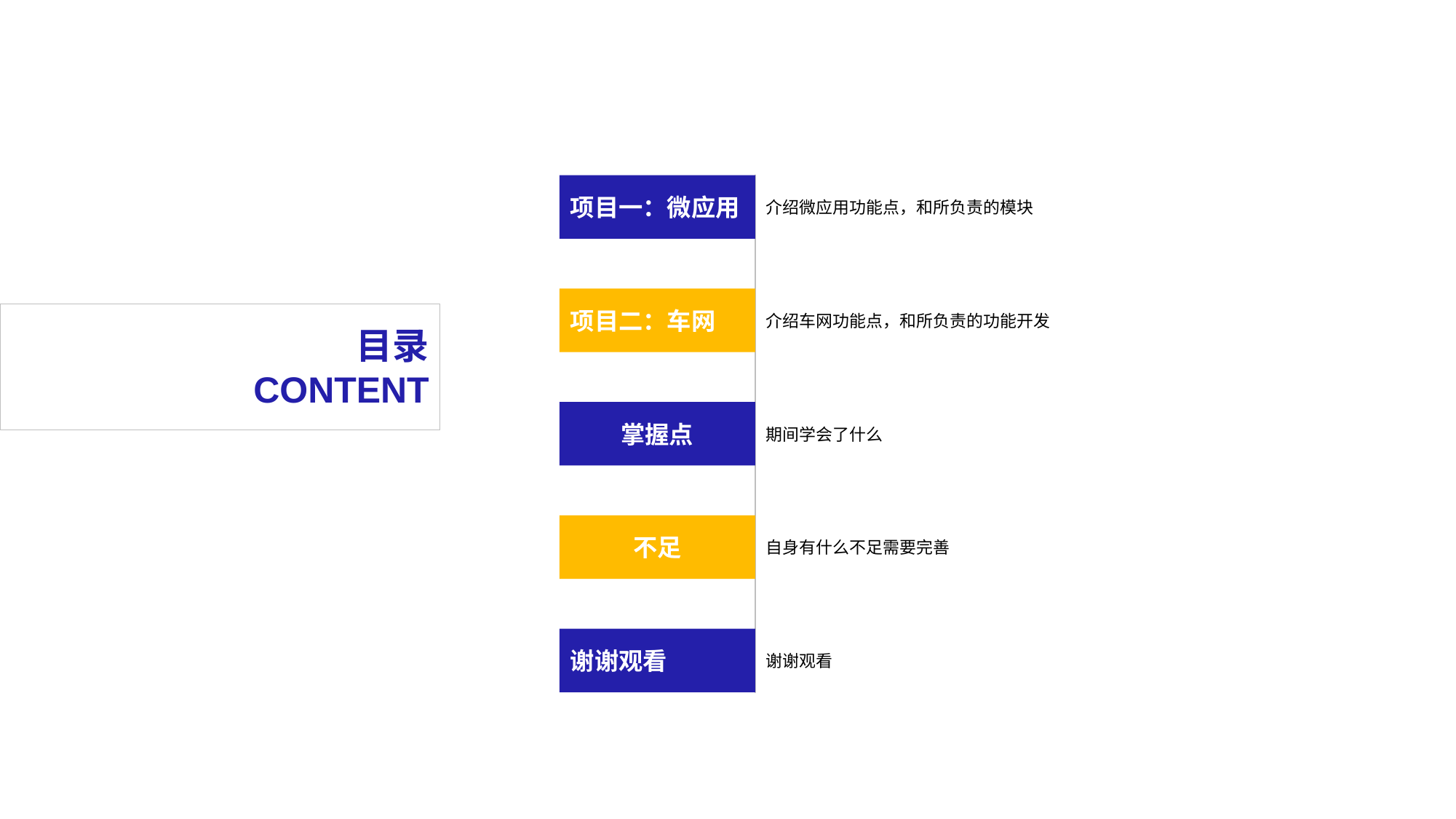

项目一：微应用
介绍微应用功能点，和所负责的模块
项目二：车网
介绍车网功能点，和所负责的功能开发
目录
CONTENT
掌握点
期间学会了什么
不足
自身有什么不足需要完善
谢谢观看
谢谢观看